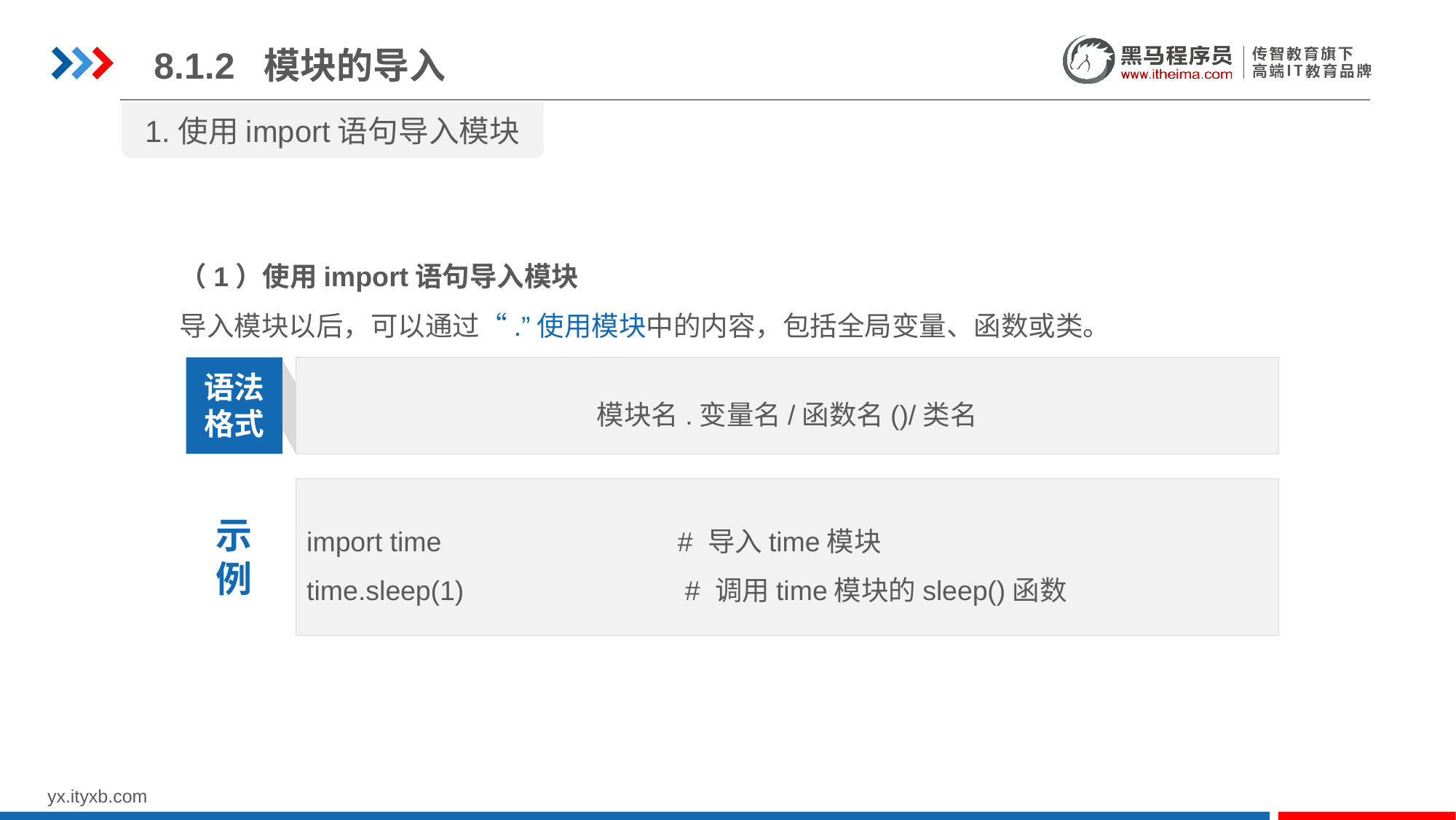

8.1.2  模块的导入

1.使用import语句导入模块
（1）使用import语句导入模块
导入模块以后，可以通过“.”使用模块中的内容，包括全局变量、函数或类。

模块名.变量名/函数名()/类名

语法
格式
import time                               # 导入time模块
time.sleep(1)                             # 调用time模块的sleep()函数
示
例